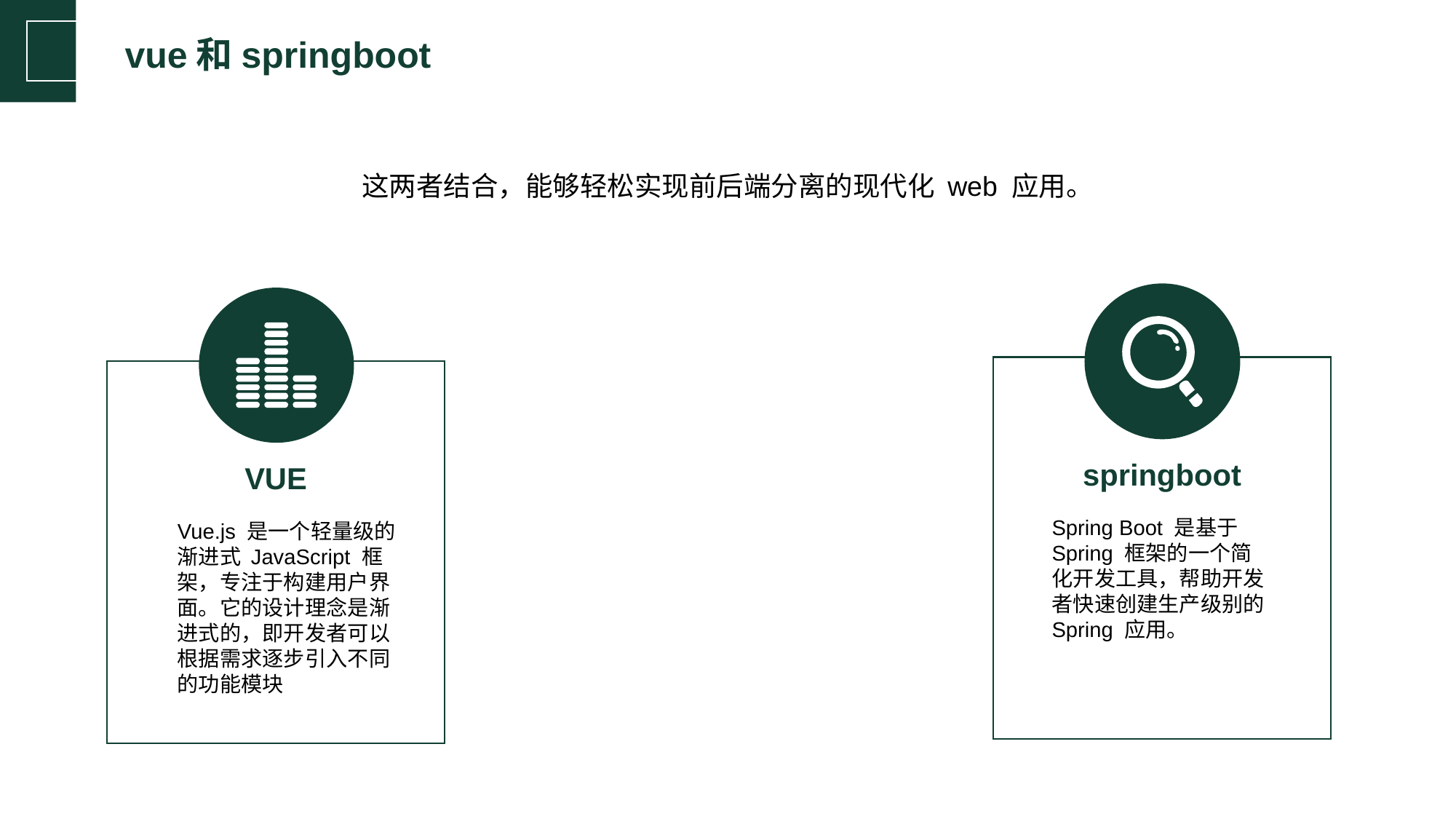

vue和springboot
这两者结合，能够轻松实现前后端分离的现代化 web 应用。

springboot
VUE
Spring Boot 是基于 Spring 框架的一个简化开发工具，帮助开发者快速创建生产级别的 Spring 应用。
Vue.js 是一个轻量级的渐进式 JavaScript 框架，专注于构建用户界面。它的设计理念是渐进式的，即开发者可以根据需求逐步引入不同的功能模块